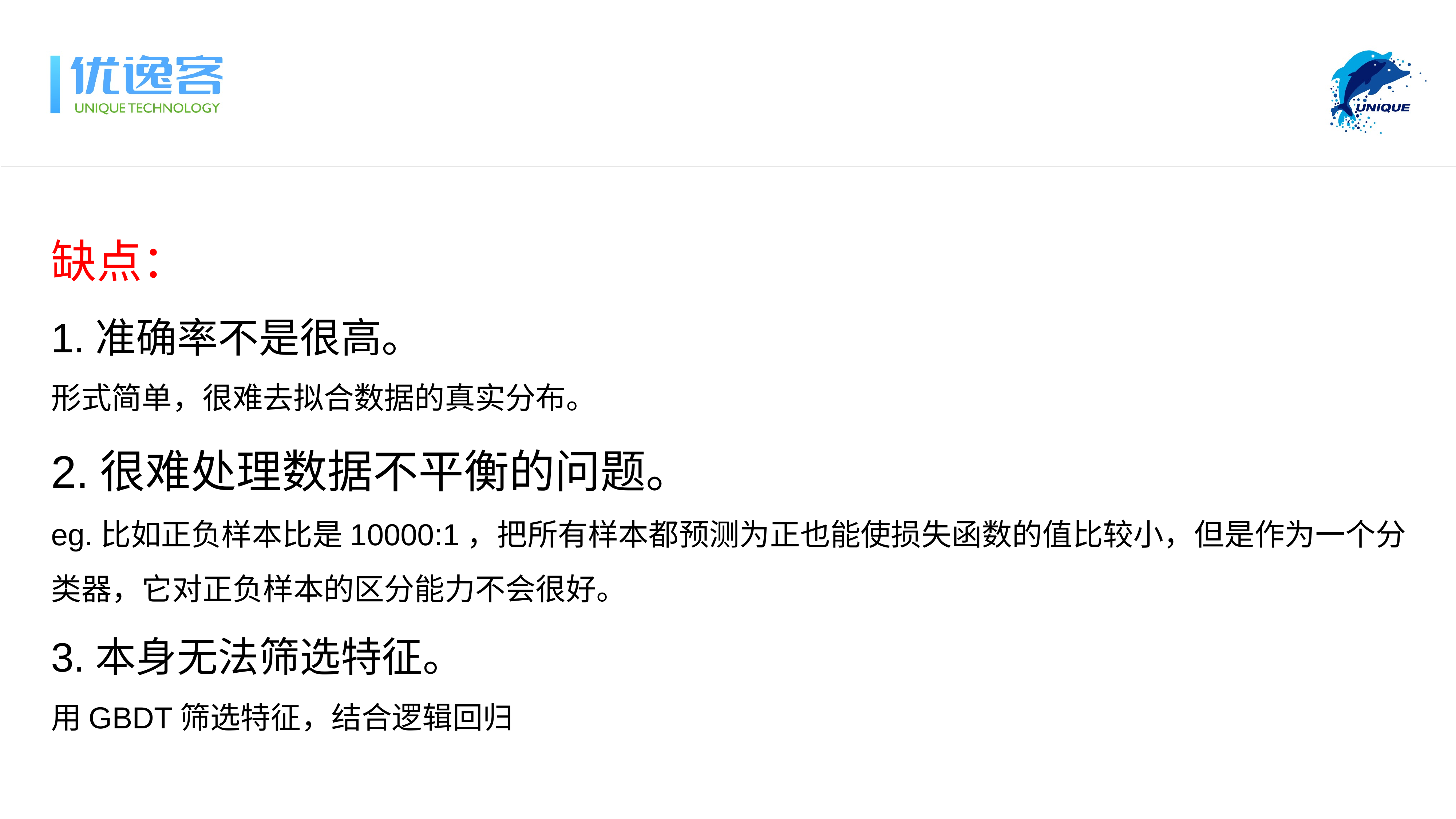

缺点：
1.准确率不是很高。
形式简单，很难去拟合数据的真实分布。
2.很难处理数据不平衡的问题。
eg.比如正负样本比是10000:1，把所有样本都预测为正也能使损失函数的值比较小，但是作为一个分类器，它对正负样本的区分能力不会很好。
3.本身无法筛选特征。
用GBDT筛选特征，结合逻辑回归